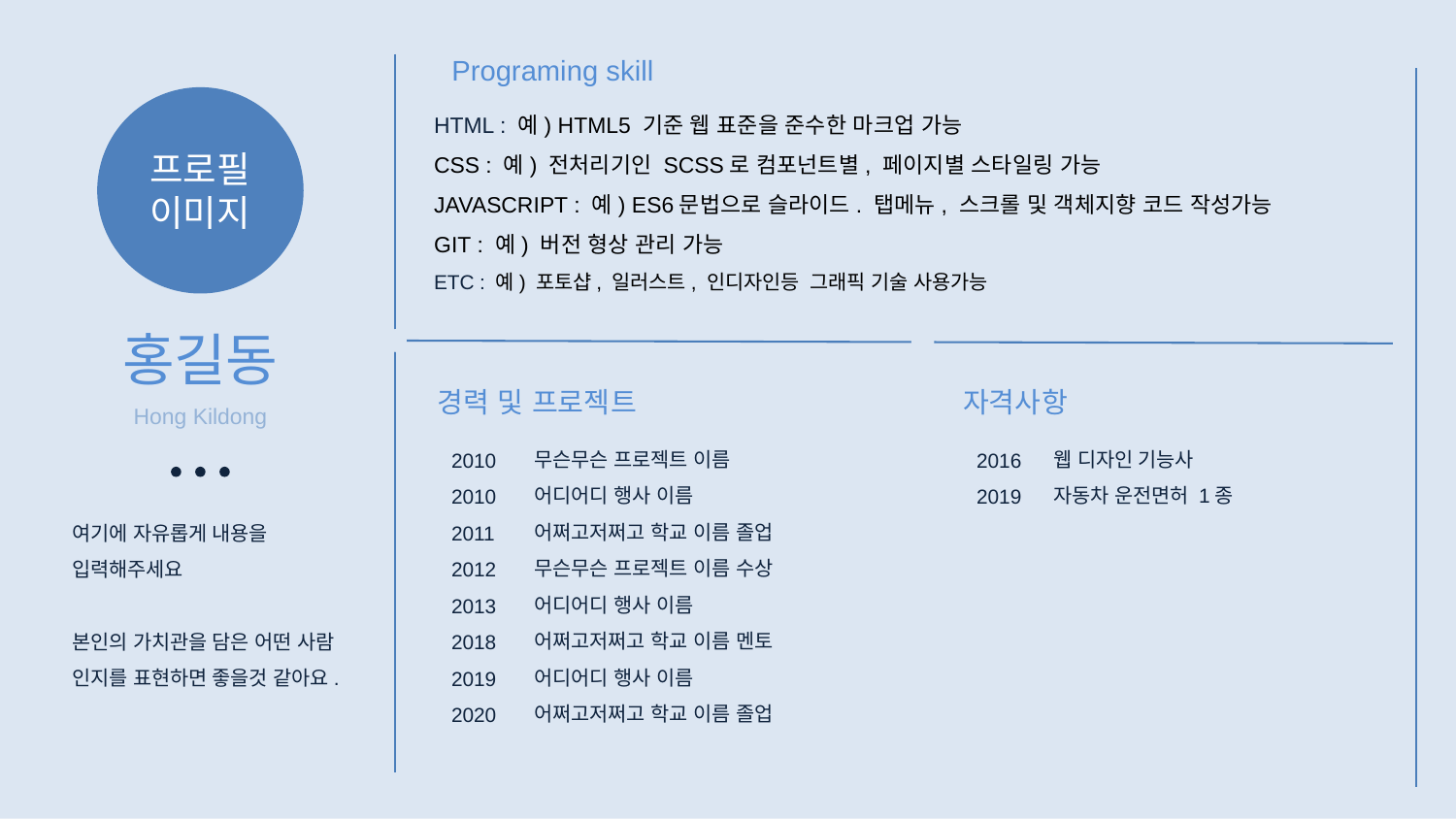

Programing skill
프로필
이미지
HTML : 예) HTML5 기준 웹 표준을 준수한 마크업 가능
CSS : 예) 전처리기인 SCSS로 컴포넌트별, 페이지별 스타일링 가능
JAVASCRIPT : 예) ES6문법으로 슬라이드. 탭메뉴, 스크롤 및 객체지향 코드 작성가능
GIT : 예) 버전 형상 관리 가능
ETC : 예) 포토샵, 일러스트, 인디자인등  그래픽 기술 사용가능

홍길동

경력 및 프로젝트
자격사항
Hong Kildong
무슨무슨 프로젝트 이름
어디어디 행사 이름
어쩌고저쩌고 학교 이름 졸업
무슨무슨 프로젝트 이름 수상
어디어디 행사 이름
어쩌고저쩌고 학교 이름 멘토
어디어디 행사 이름
어쩌고저쩌고 학교 이름 졸업
웹 디자인 기능사
자동차 운전면허 1종
2010
2010
2011
2012
2013
2018
2019
2020
2016
2019

여기에 자유롭게 내용을
입력해주세요

본인의 가치관을 담은 어떤 사람
인지를 표현하면 좋을것 같아요.